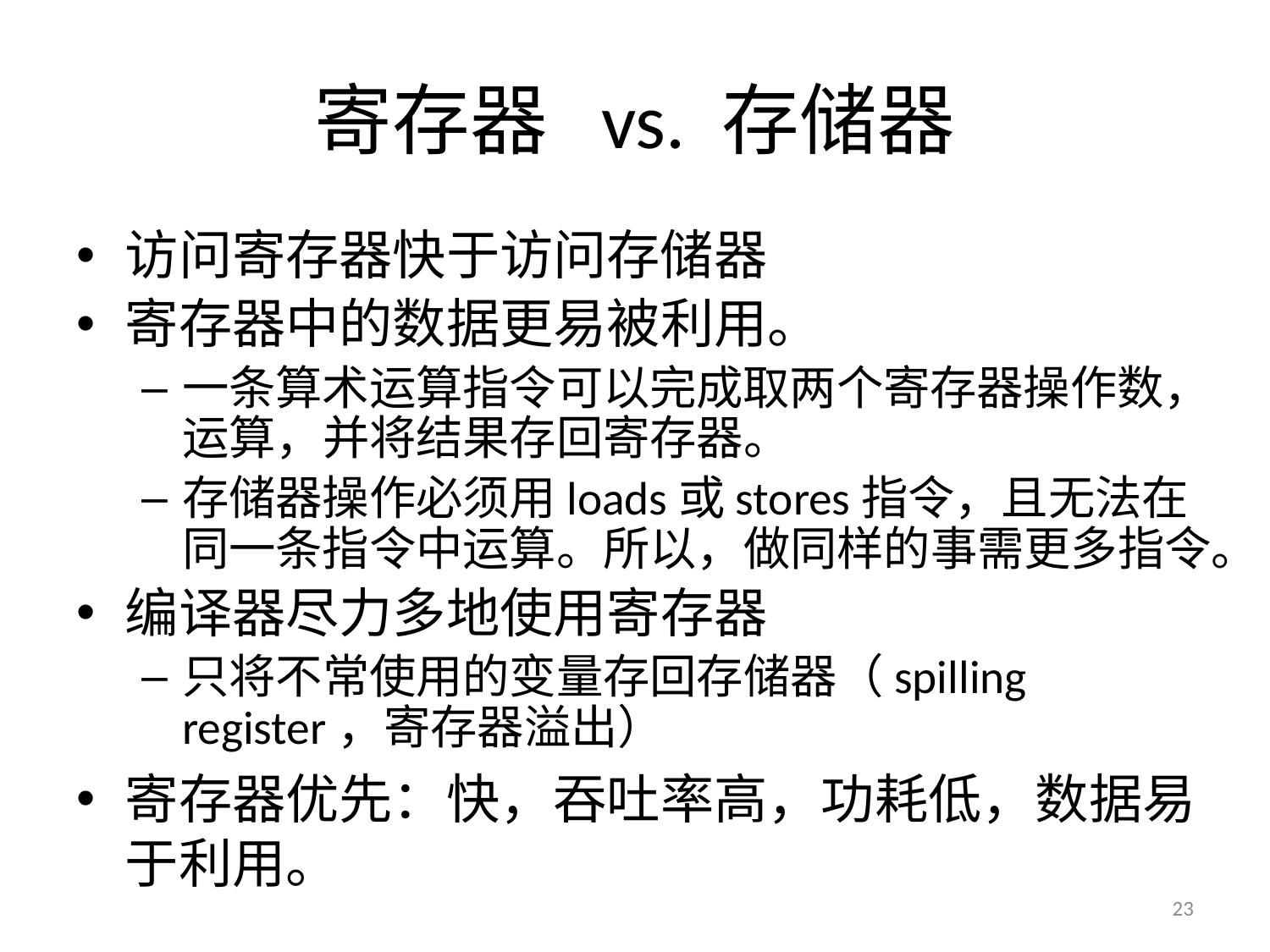

# 寄存器  vs. 存储器
访问寄存器快于访问存储器
寄存器中的数据更易被利用。
一条算术运算指令可以完成取两个寄存器操作数，运算，并将结果存回寄存器。
存储器操作必须用loads或stores指令，且无法在同一条指令中运算。所以，做同样的事需更多指令。
编译器尽力多地使用寄存器
只将不常使用的变量存回存储器（spilling register，寄存器溢出）
寄存器优先：快，吞吐率高，功耗低，数据易于利用。
23